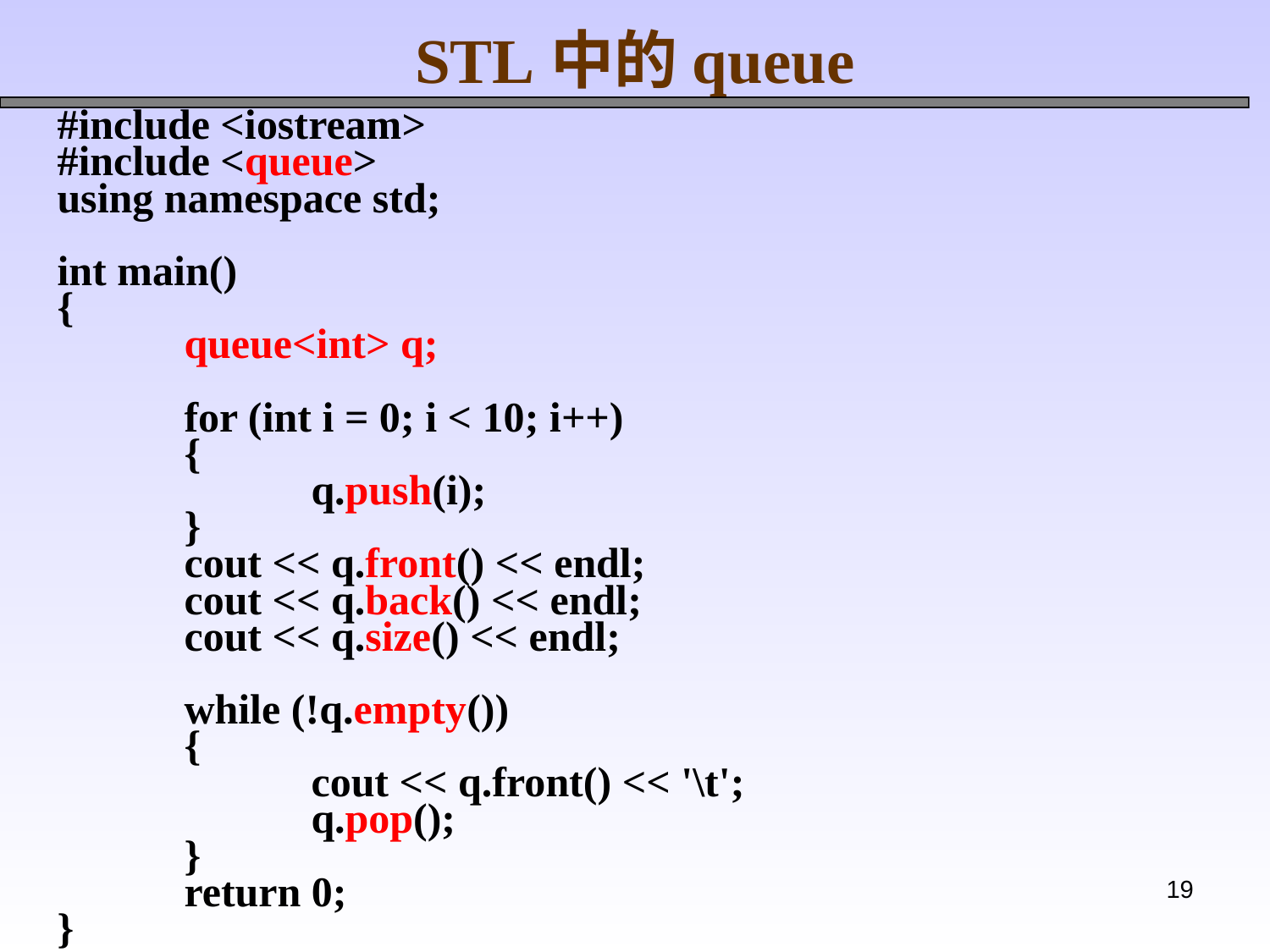

# STL中的queue
#include <iostream>
#include <queue>
using namespace std;

int main()
{
	queue<int> q;

	for (int i = 0; i < 10; i++)
	{
		q.push(i);
	}
	cout << q.front() << endl;
	cout << q.back() << endl;
	cout << q.size() << endl;

	while (!q.empty())
	{
		cout << q.front() << '\t';
		q.pop();
	}
	return 0;
}
19